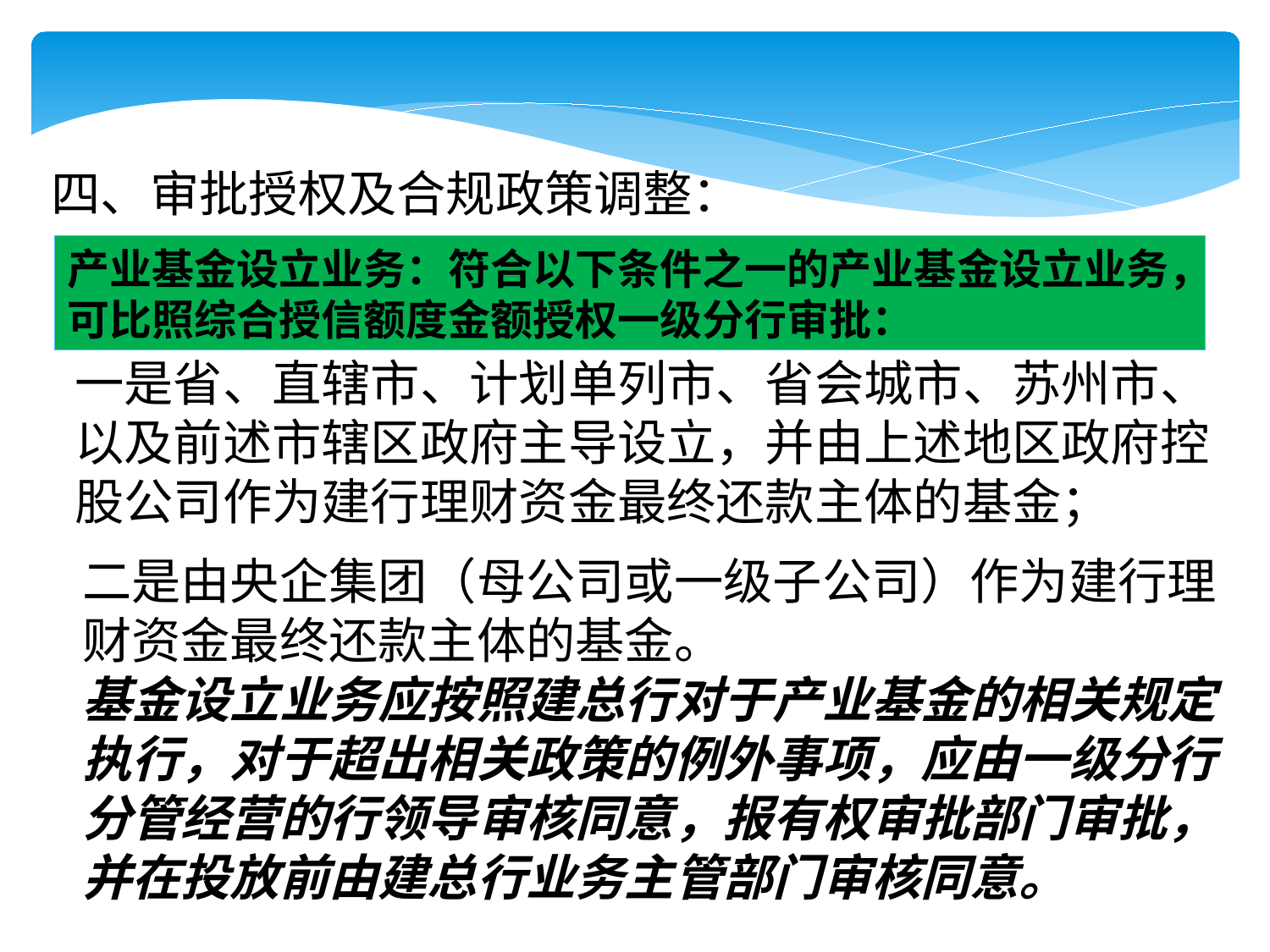

四、审批授权及合规政策调整：
产业基金设立业务：符合以下条件之一的产业基金设立业务，可比照综合授信额度金额授权一级分行审批：
一是省、直辖市、计划单列市、省会城市、苏州市、以及前述市辖区政府主导设立，并由上述地区政府控股公司作为建行理财资金最终还款主体的基金；
二是由央企集团（母公司或一级子公司）作为建行理财资金最终还款主体的基金。
基金设立业务应按照建总行对于产业基金的相关规定执行，对于超出相关政策的例外事项，应由一级分行分管经营的行领导审核同意，报有权审批部门审批，并在投放前由建总行业务主管部门审核同意。